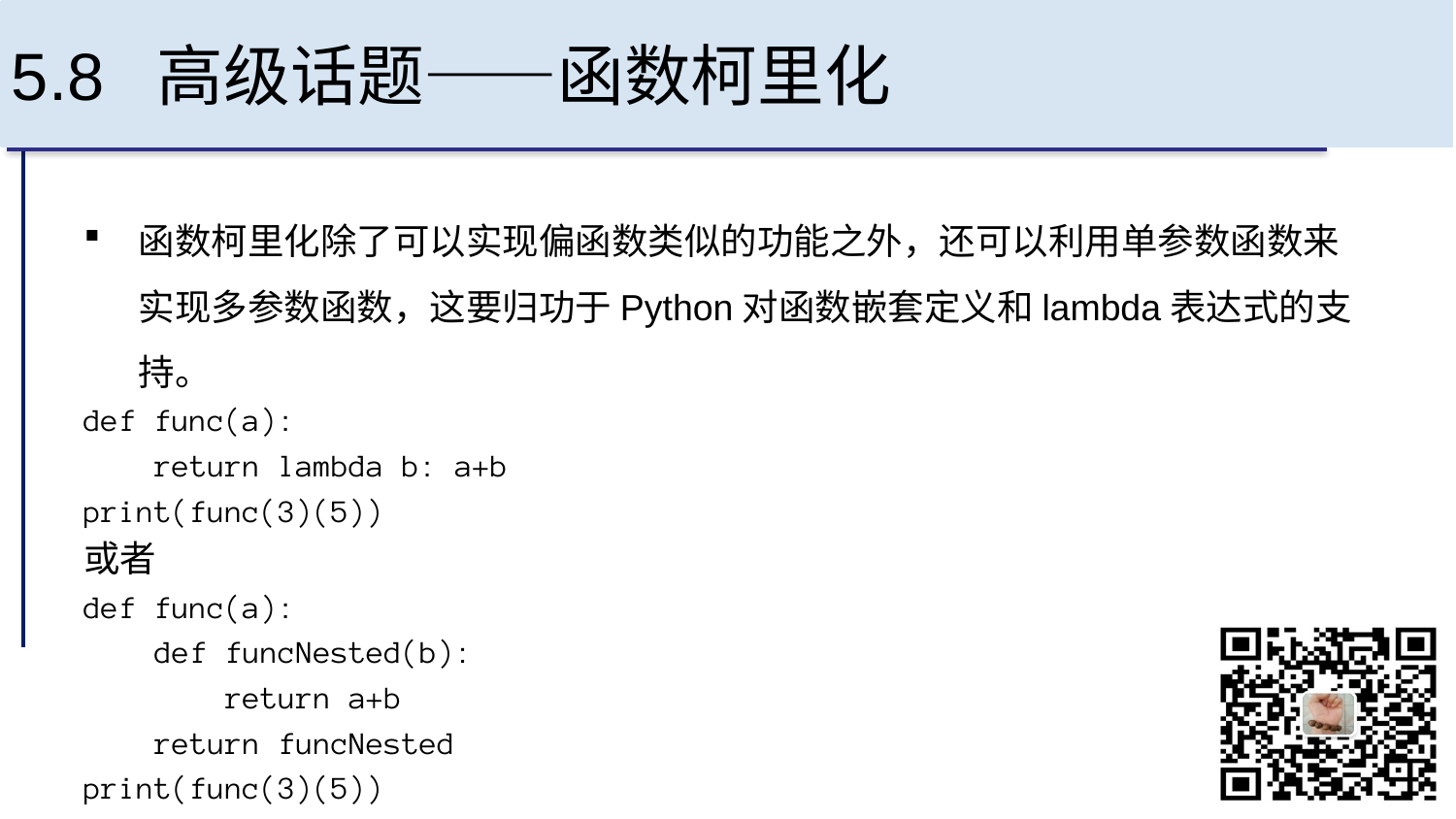

# 5.8  高级话题——函数柯里化
函数柯里化除了可以实现偏函数类似的功能之外，还可以利用单参数函数来实现多参数函数，这要归功于Python对函数嵌套定义和lambda表达式的支持。
def func(a):
    return lambda b: a+b
print(func(3)(5))
或者
def func(a):
    def funcNested(b):
        return a+b
    return funcNested
print(func(3)(5))